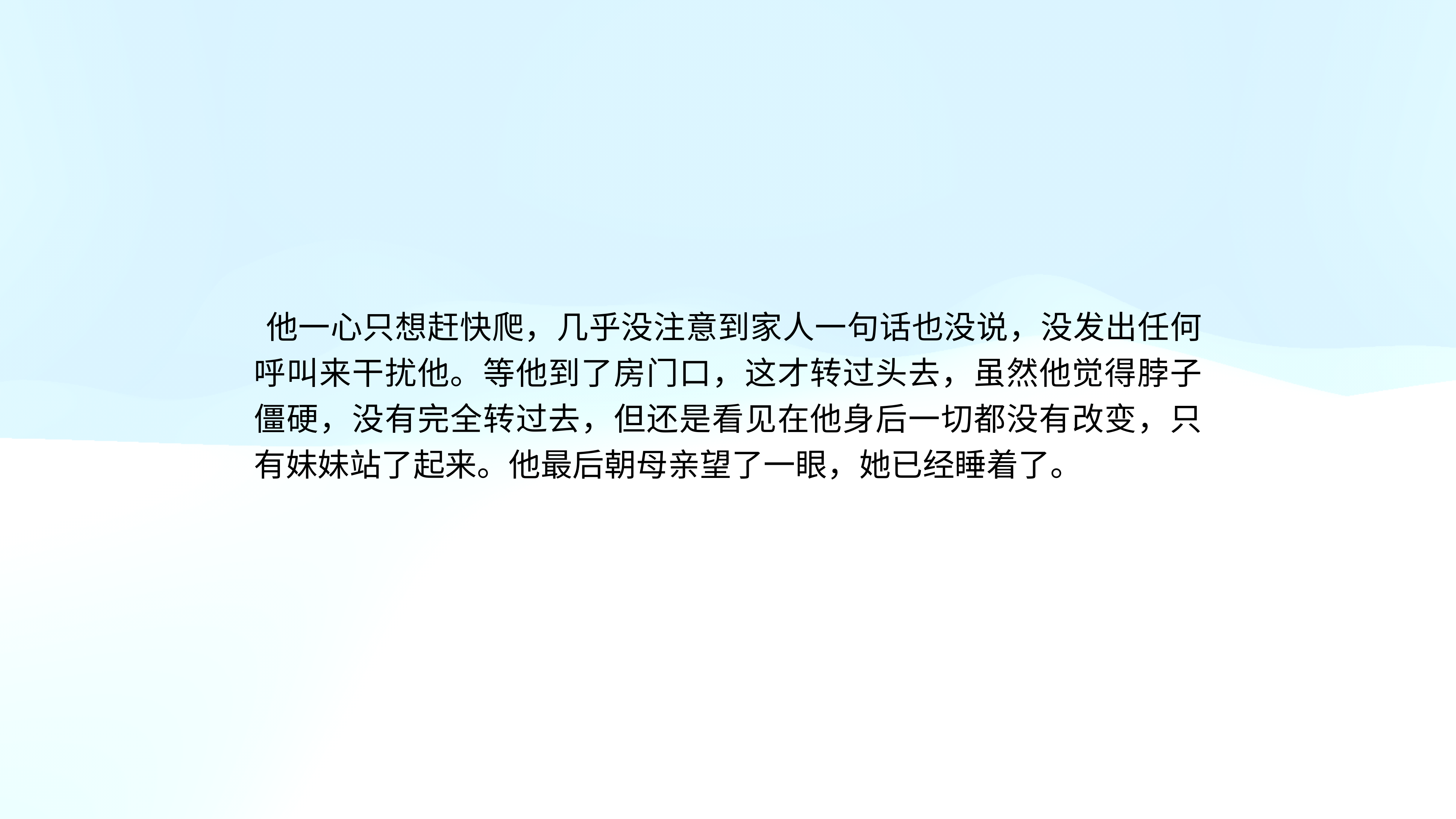

他一心只想赶快爬，几乎没注意到家人一句话也没说，没发出任何呼叫来干扰他。等他到了房门口，这才转过头去，虽然他觉得脖子僵硬，没有完全转过去，但还是看见在他身后一切都没有改变，只有妹妹站了起来。他最后朝母亲望了一眼，她已经睡着了。